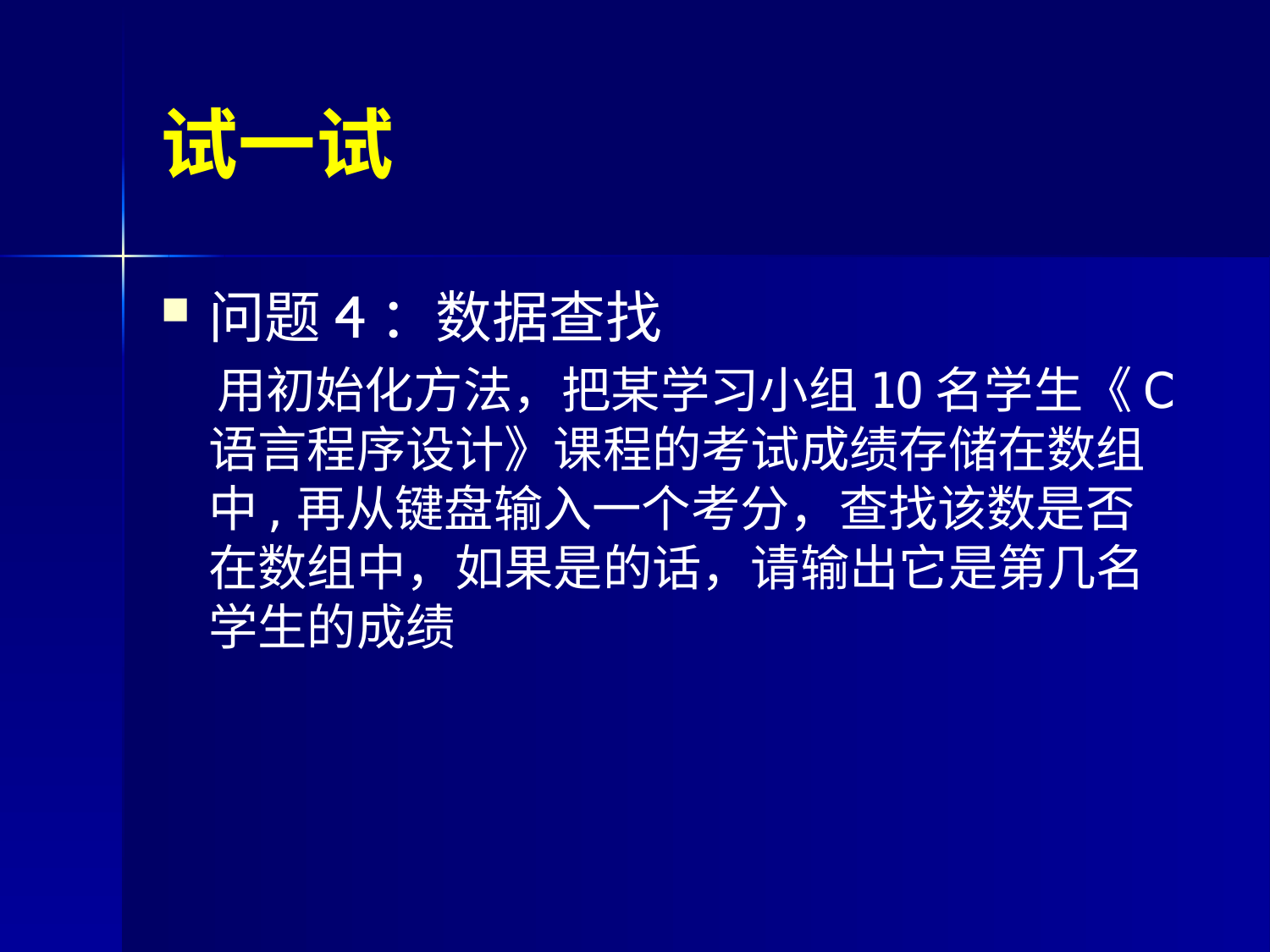

# 试一试
问题4：数据查找
    用初始化方法，把某学习小组10名学生《C语言程序设计》课程的考试成绩存储在数组中,再从键盘输入一个考分，查找该数是否在数组中，如果是的话，请输出它是第几名学生的成绩